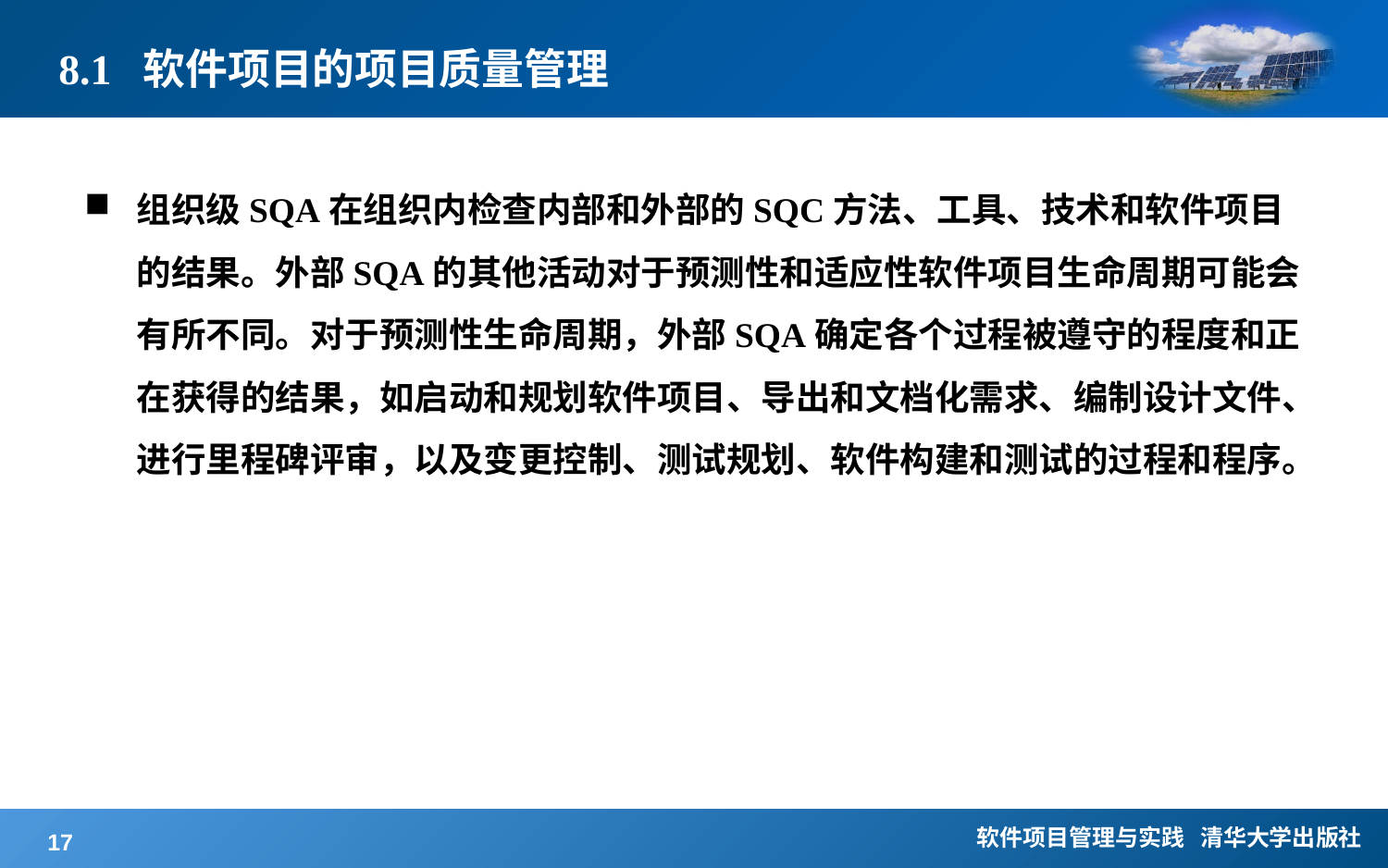

# 8.1  软件项目的项目质量管理
组织级SQA在组织内检查内部和外部的SQC方法、工具、技术和软件项目的结果。外部SQA的其他活动对于预测性和适应性软件项目生命周期可能会有所不同。对于预测性生命周期，外部SQA确定各个过程被遵守的程度和正在获得的结果，如启动和规划软件项目、导出和文档化需求、编制设计文件、进行里程碑评审，以及变更控制、测试规划、软件构建和测试的过程和程序。